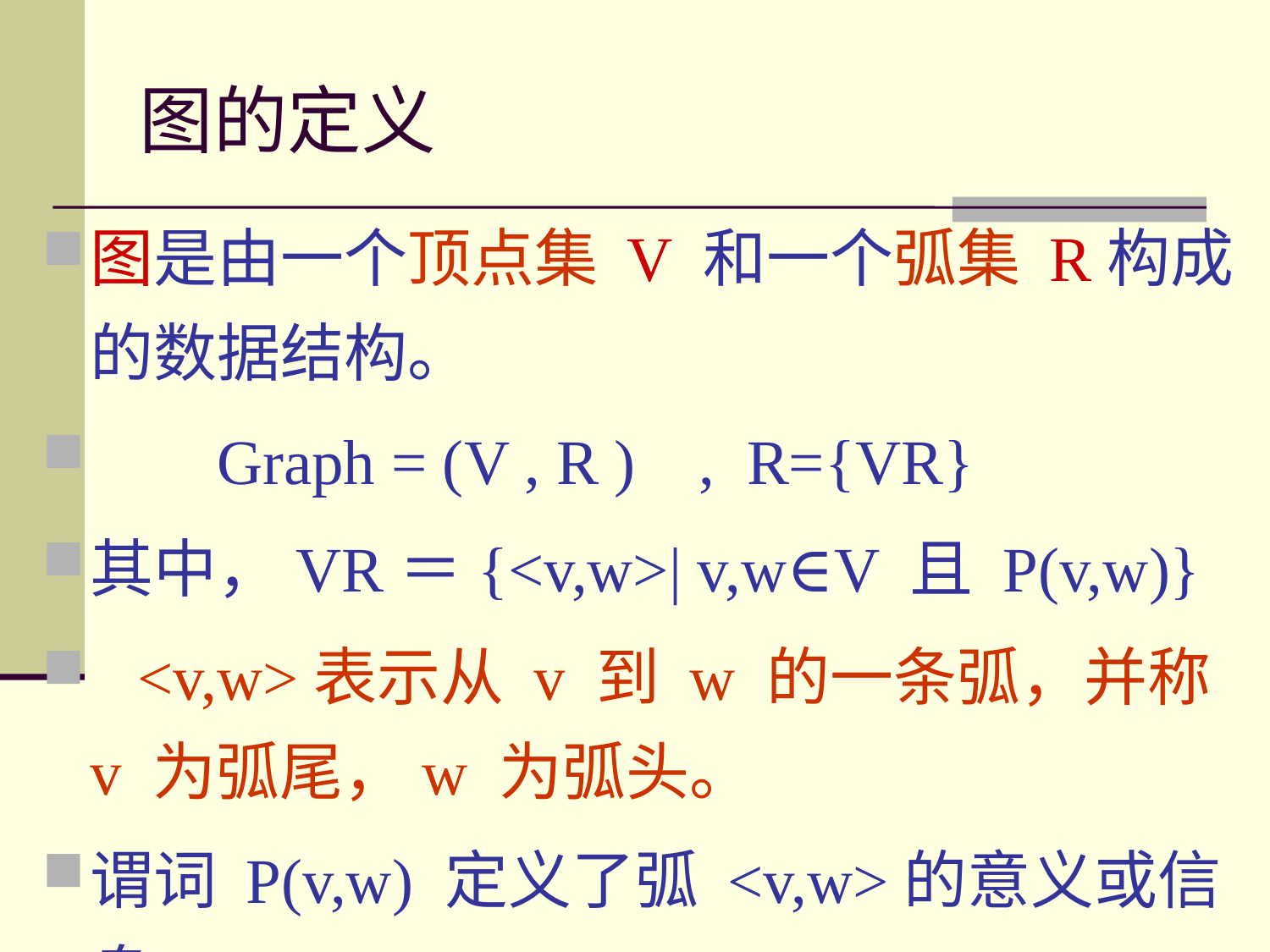

# 图的定义
图是由一个顶点集 V 和一个弧集 R构成的数据结构。
        Graph = (V , R )    ,  R={VR}
其中，VR＝{<v,w>| v,w∈V 且 P(v,w)}
   <v,w>表示从 v 到 w 的一条弧，并称 v 为弧尾，w 为弧头。
谓词 P(v,w) 定义了弧 <v,w>的意义或信息。